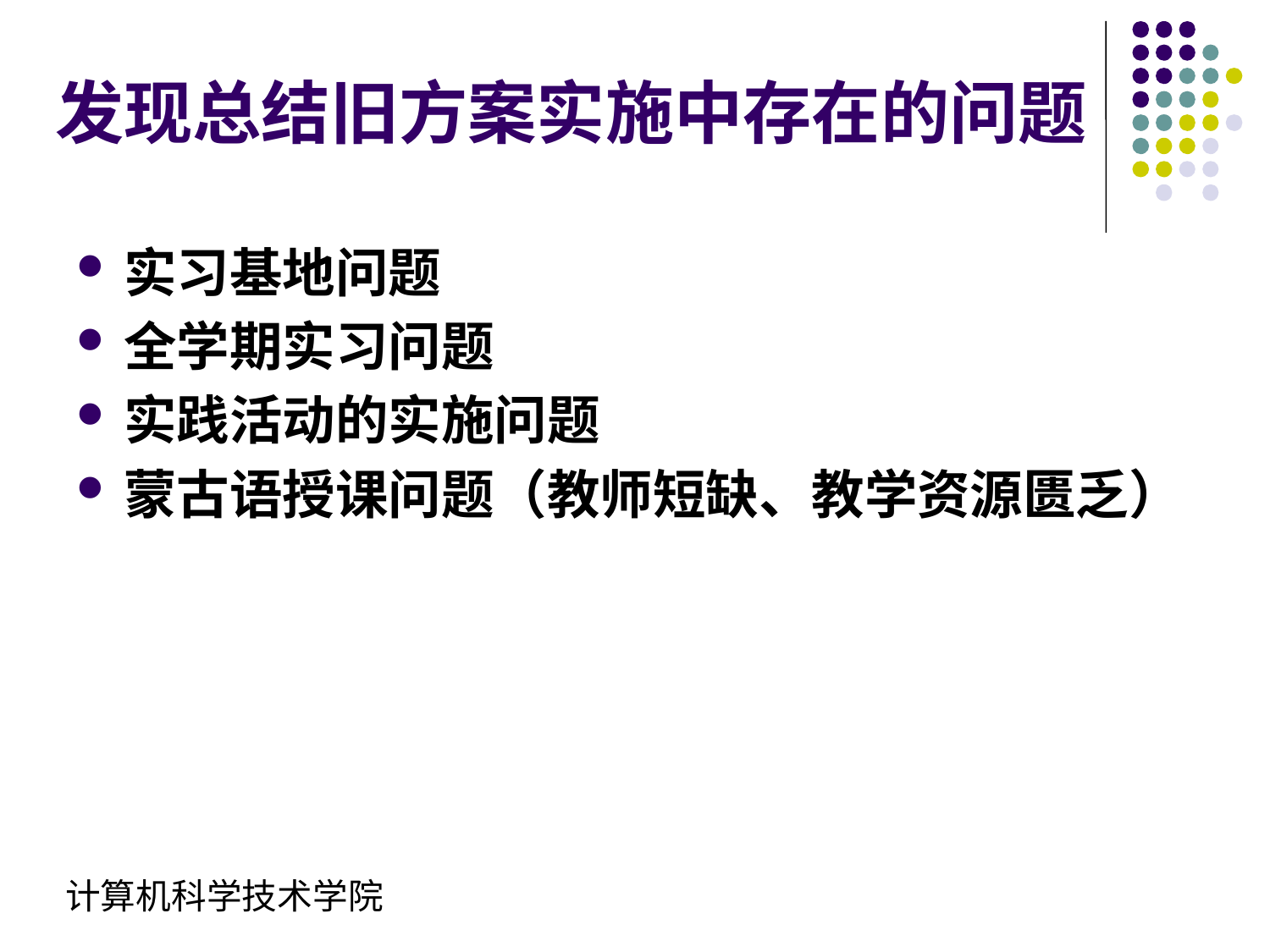

# 发现总结旧方案实施中存在的问题
实习基地问题
全学期实习问题
实践活动的实施问题
蒙古语授课问题（教师短缺、教学资源匮乏）